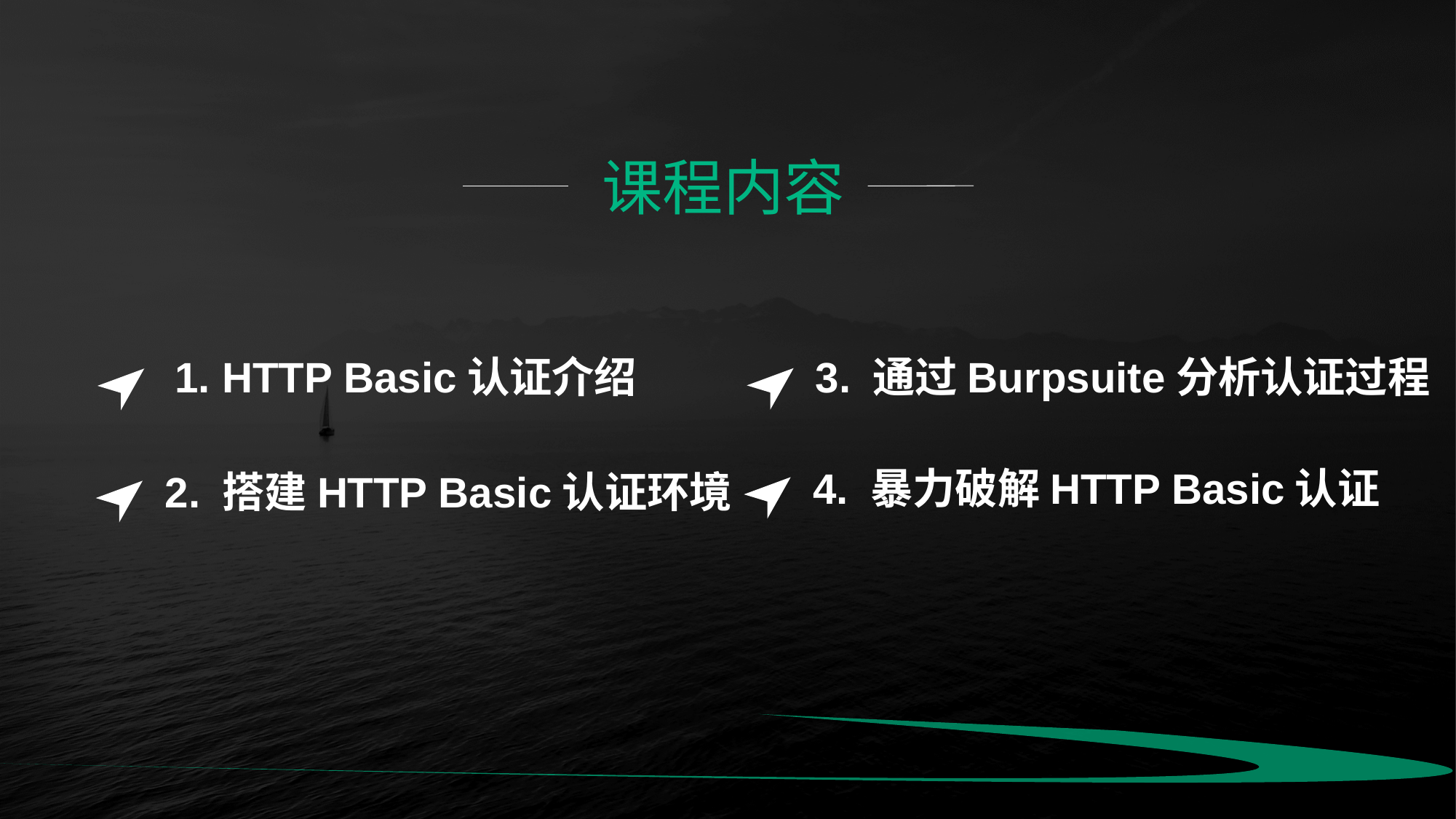

课程内容
3. 通过Burpsuite分析认证过程

4. 暴力破解HTTP Basic认证

1. HTTP Basic认证介绍

2. 搭建HTTP Basic认证环境